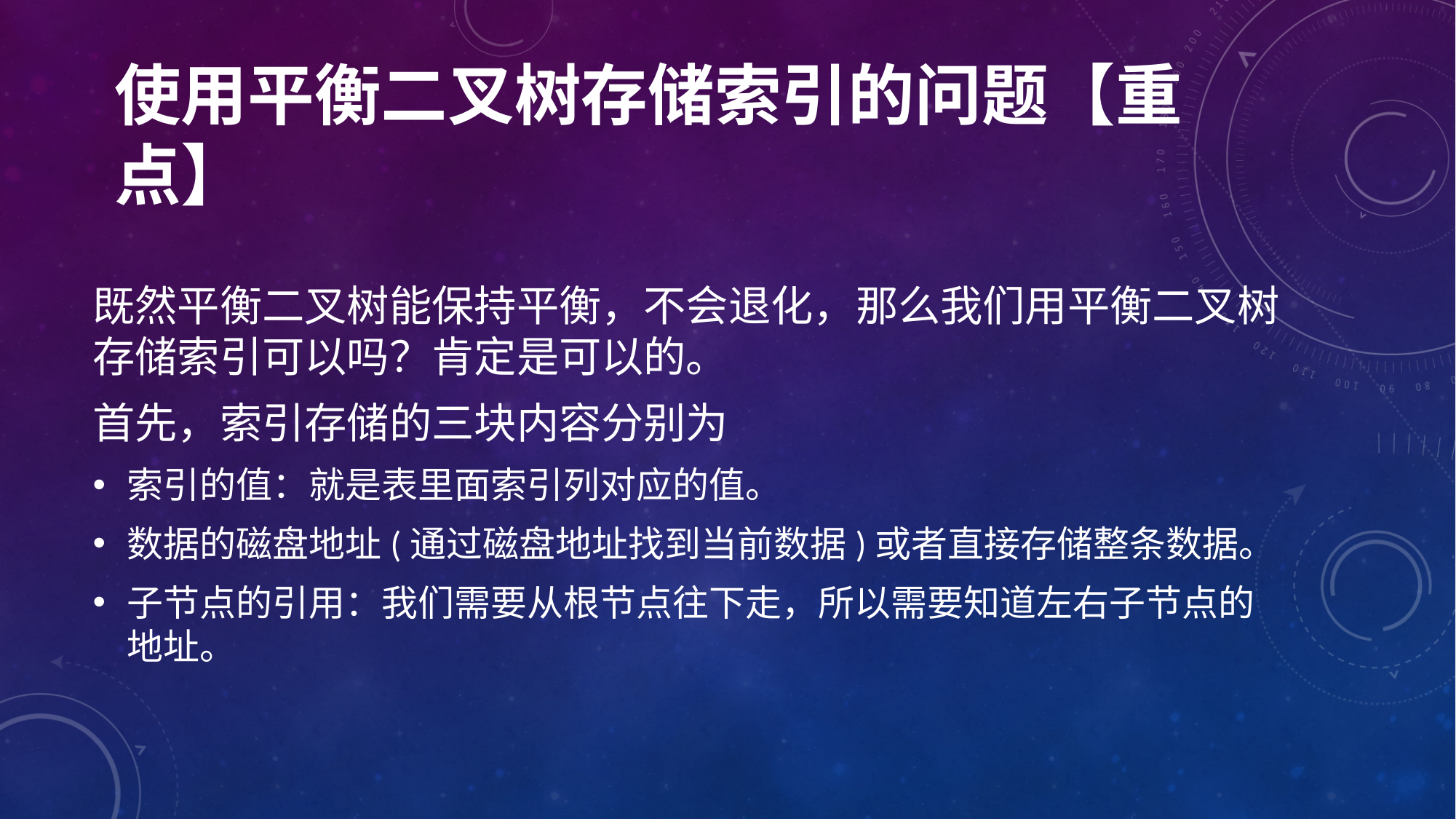

# 使用平衡二叉树存储索引的问题【重点】
既然平衡二叉树能保持平衡，不会退化，那么我们用平衡二叉树存储索引可以吗？肯定是可以的。
首先，索引存储的三块内容分别为
索引的值：就是表里面索引列对应的值。
数据的磁盘地址(通过磁盘地址找到当前数据)或者直接存储整条数据。
子节点的引用：我们需要从根节点往下走，所以需要知道左右子节点的地址。